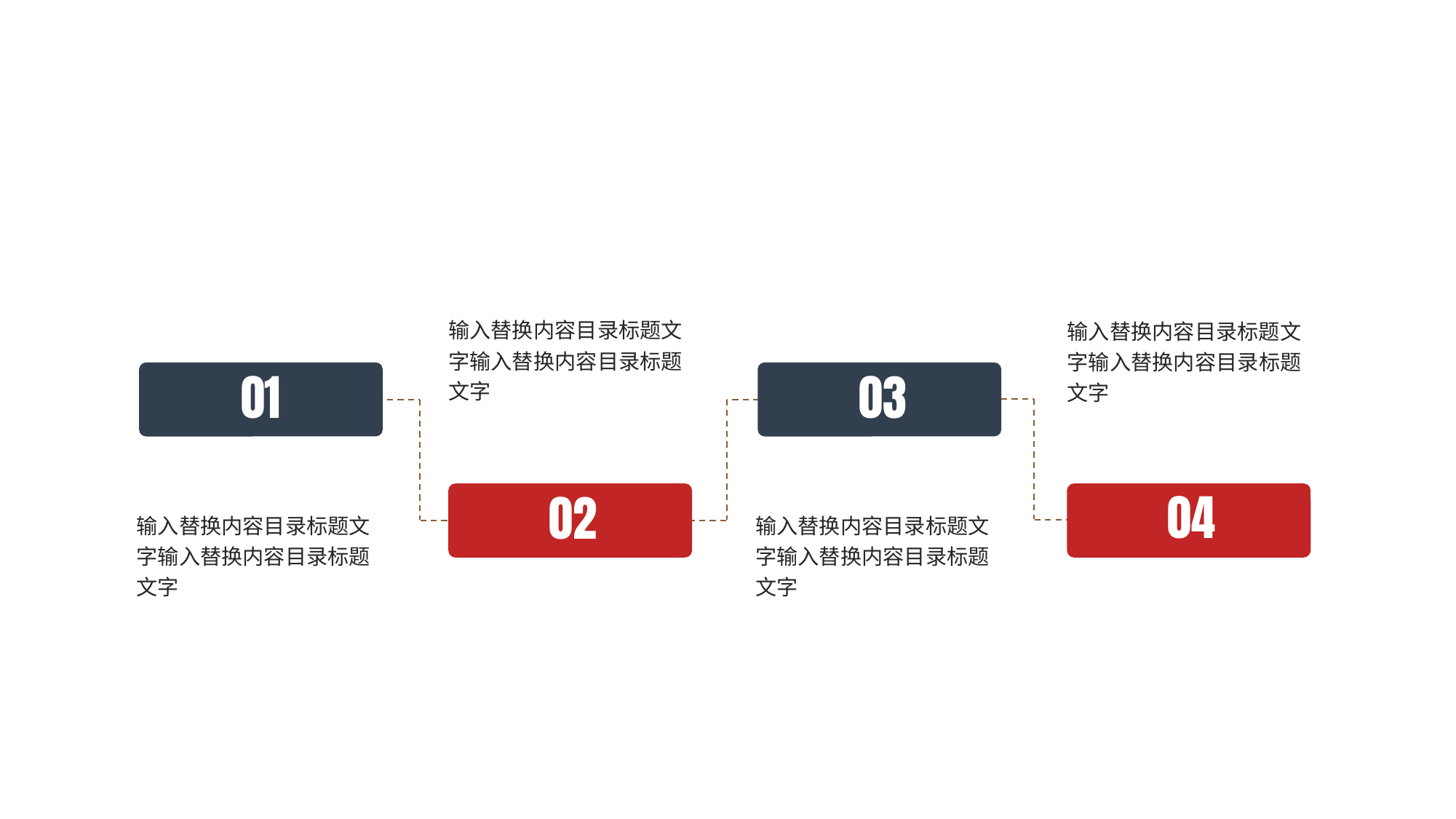

输入替换内容目录标题文字输入替换内容目录标题文字

输入替换内容目录标题文字输入替换内容目录标题文字

01
03

04
02
输入替换内容目录标题文字输入替换内容目录标题文字

输入替换内容目录标题文字输入替换内容目录标题文字